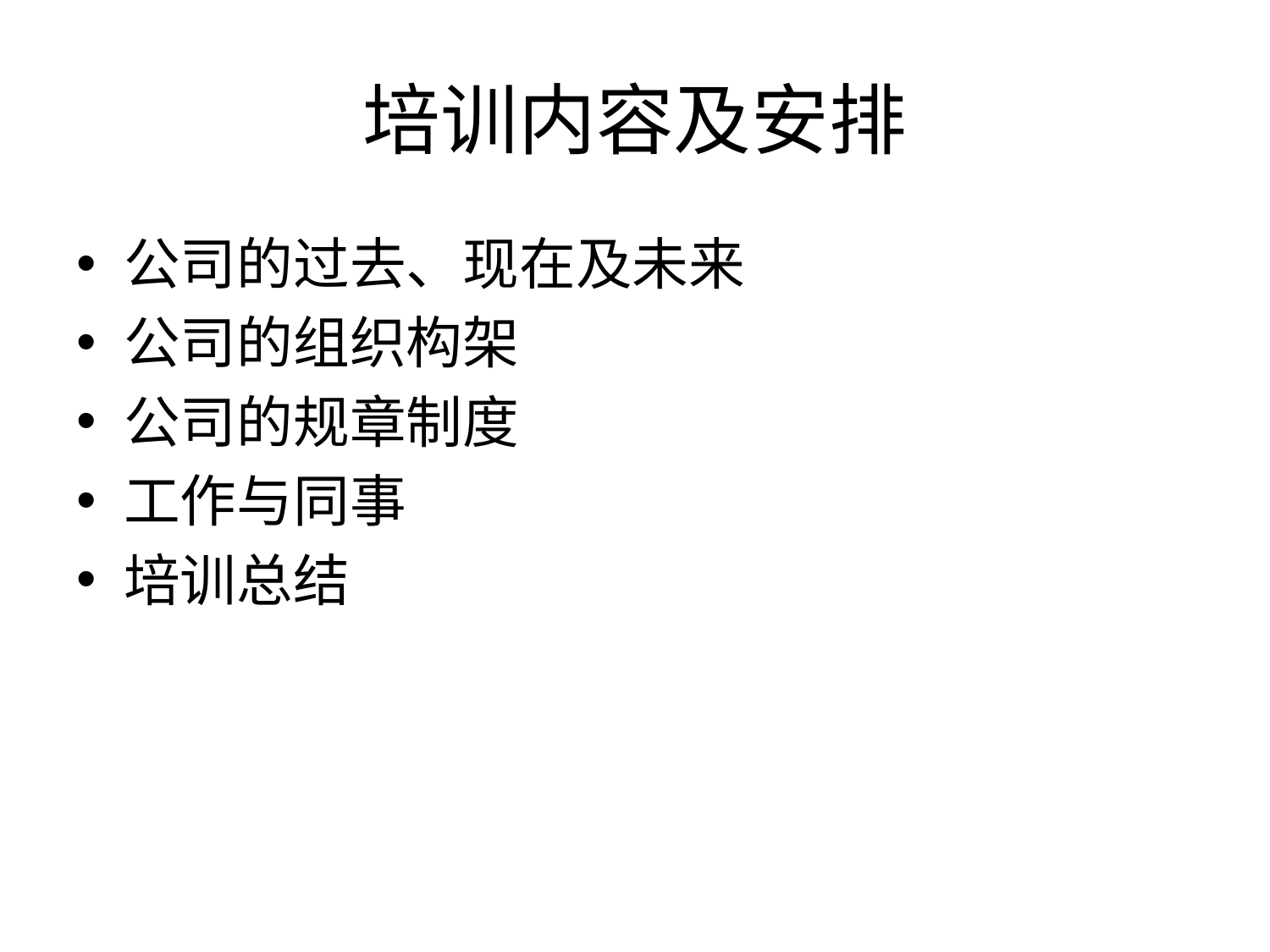

# 培训内容及安排
公司的过去、现在及未来
公司的组织构架
公司的规章制度
工作与同事
培训总结